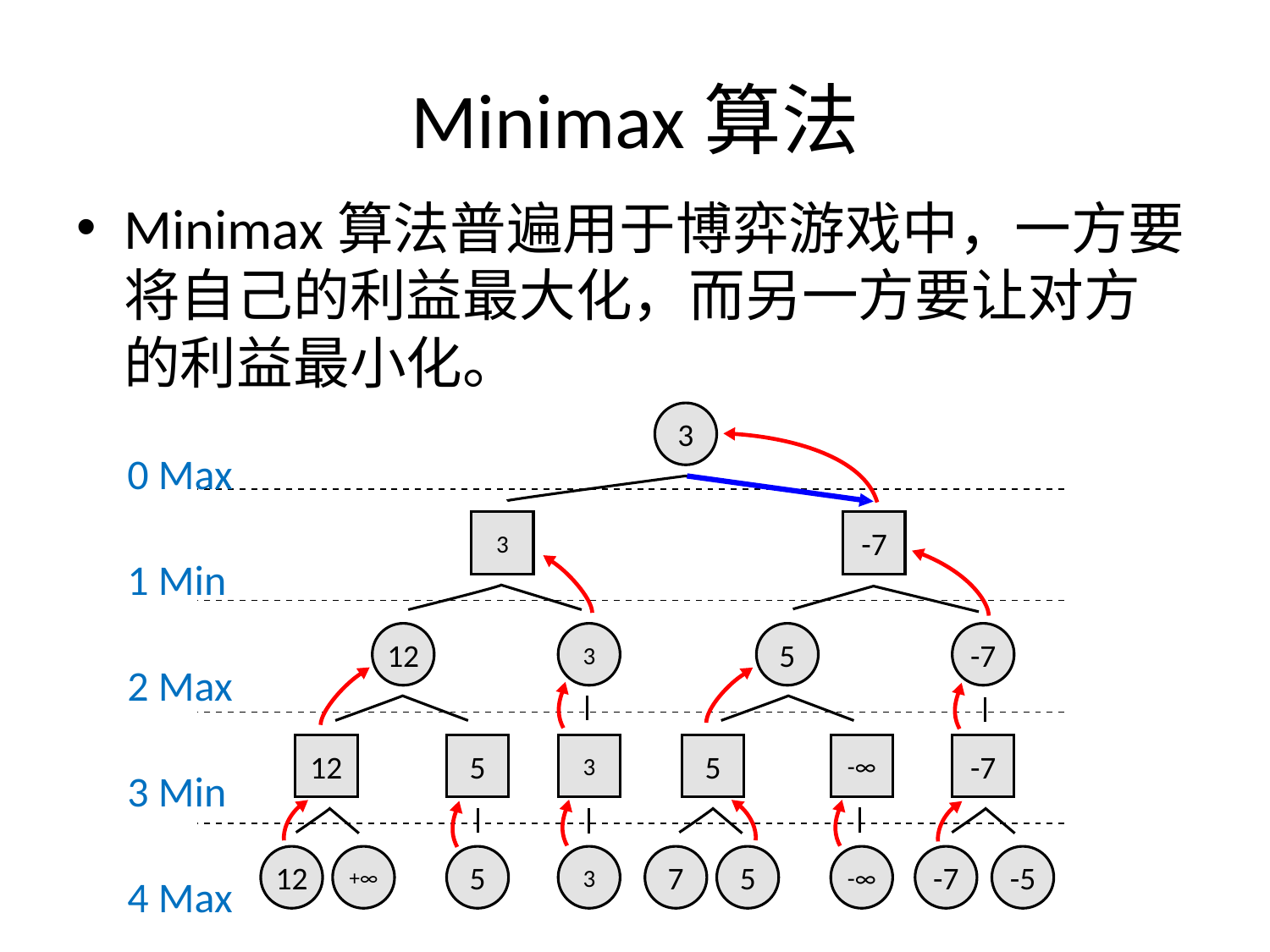

# Minimax算法
Minimax算法普遍用于博弈游戏中，一方要将自己的利益最大化，而另一方要让对方的利益最小化。
0 Max
1 Min
2 Max
3 Min
4 Max
3

3
-7

12
3
5
-7

12
5
3
5
-∞
-7

12
+∞
5
3
7
5
-∞
-7
-5